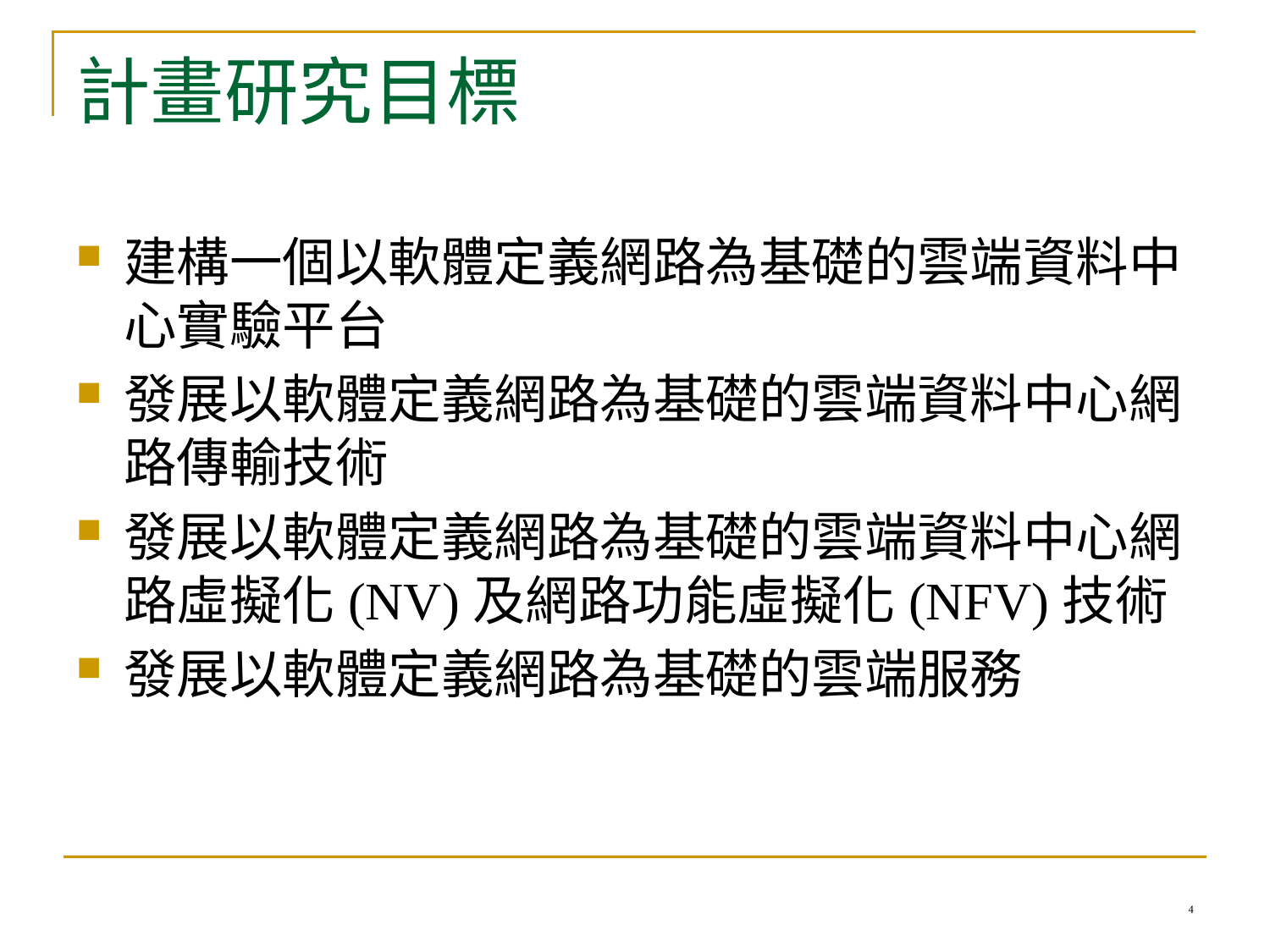

# 計畫研究目標
建構一個以軟體定義網路為基礎的雲端資料中心實驗平台
發展以軟體定義網路為基礎的雲端資料中心網路傳輸技術
發展以軟體定義網路為基礎的雲端資料中心網路虛擬化(NV)及網路功能虛擬化(NFV)技術
發展以軟體定義網路為基礎的雲端服務
4